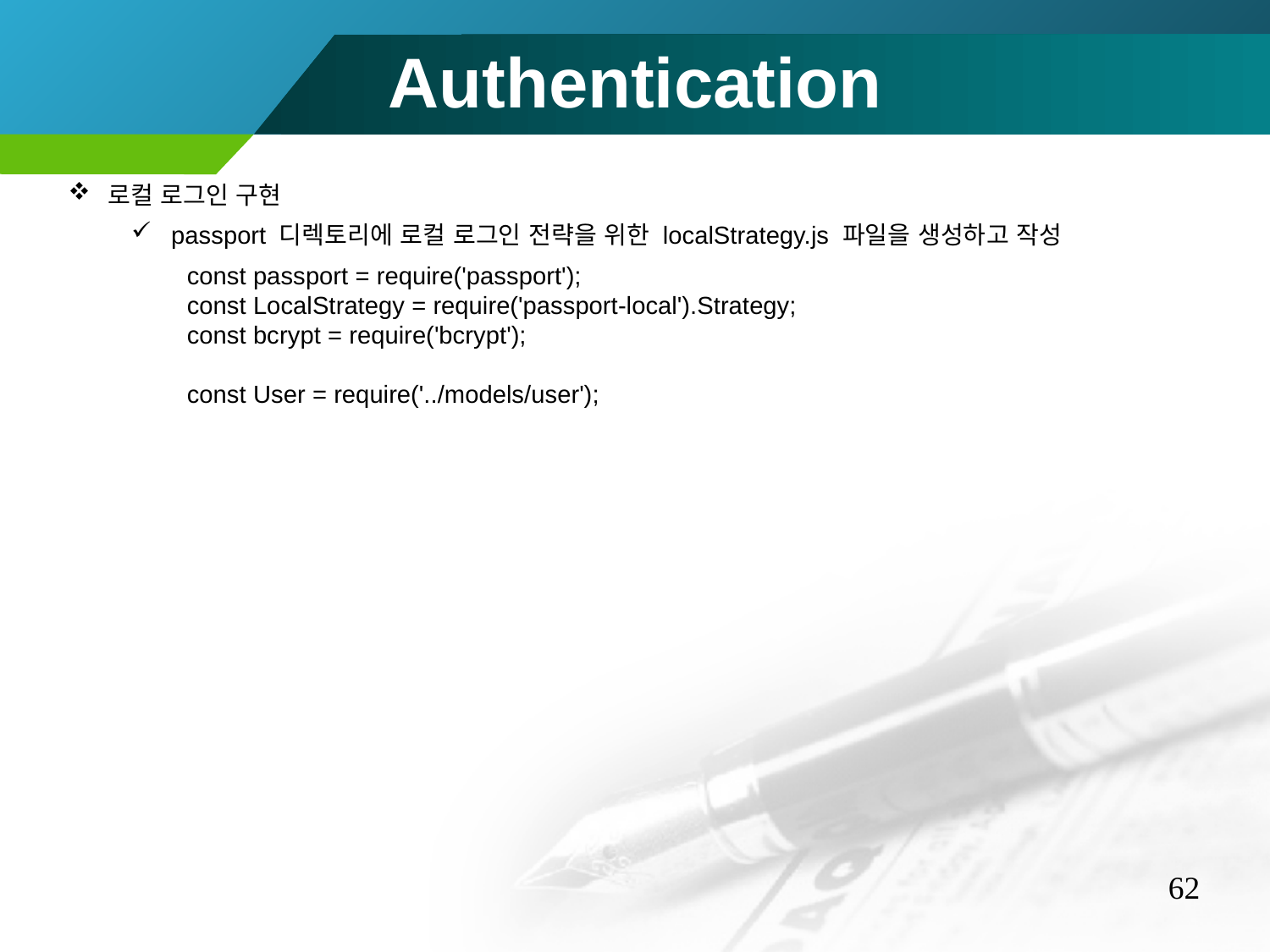

Authentication
로컬 로그인 구현
passport 디렉토리에 로컬 로그인 전략을 위한 localStrategy.js 파일을 생성하고 작성
const passport = require('passport');
const LocalStrategy = require('passport-local').Strategy;
const bcrypt = require('bcrypt');

const User = require('../models/user');

62